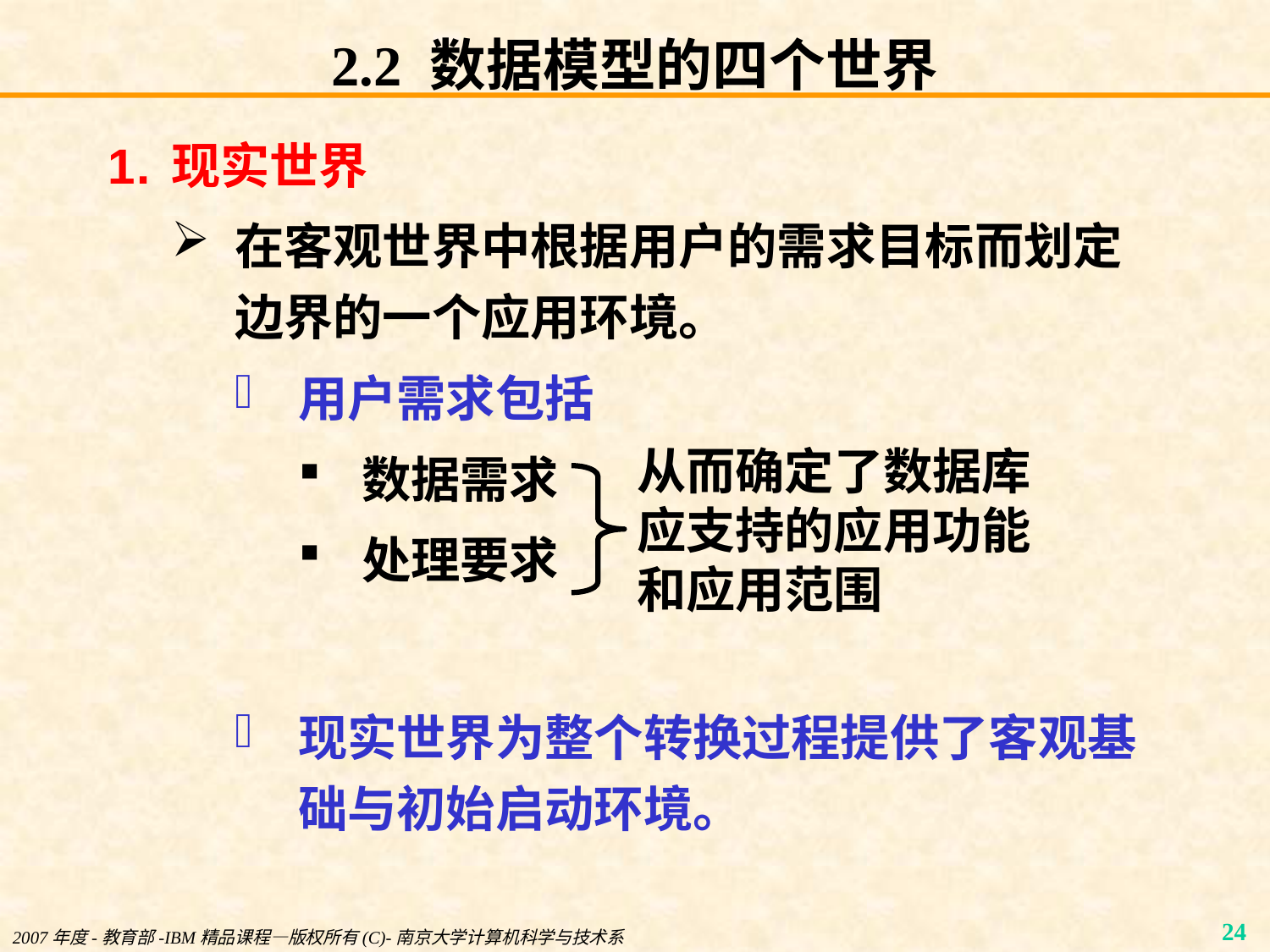

# 2.2 数据模型的四个世界
现实世界
在客观世界中根据用户的需求目标而划定边界的一个应用环境。
用户需求包括
数据需求
处理要求

现实世界为整个转换过程提供了客观基础与初始启动环境。
从而确定了数据库应支持的应用功能和应用范围

24
2007年度-教育部-IBM精品课程—版权所有(C)-南京大学计算机科学与技术系